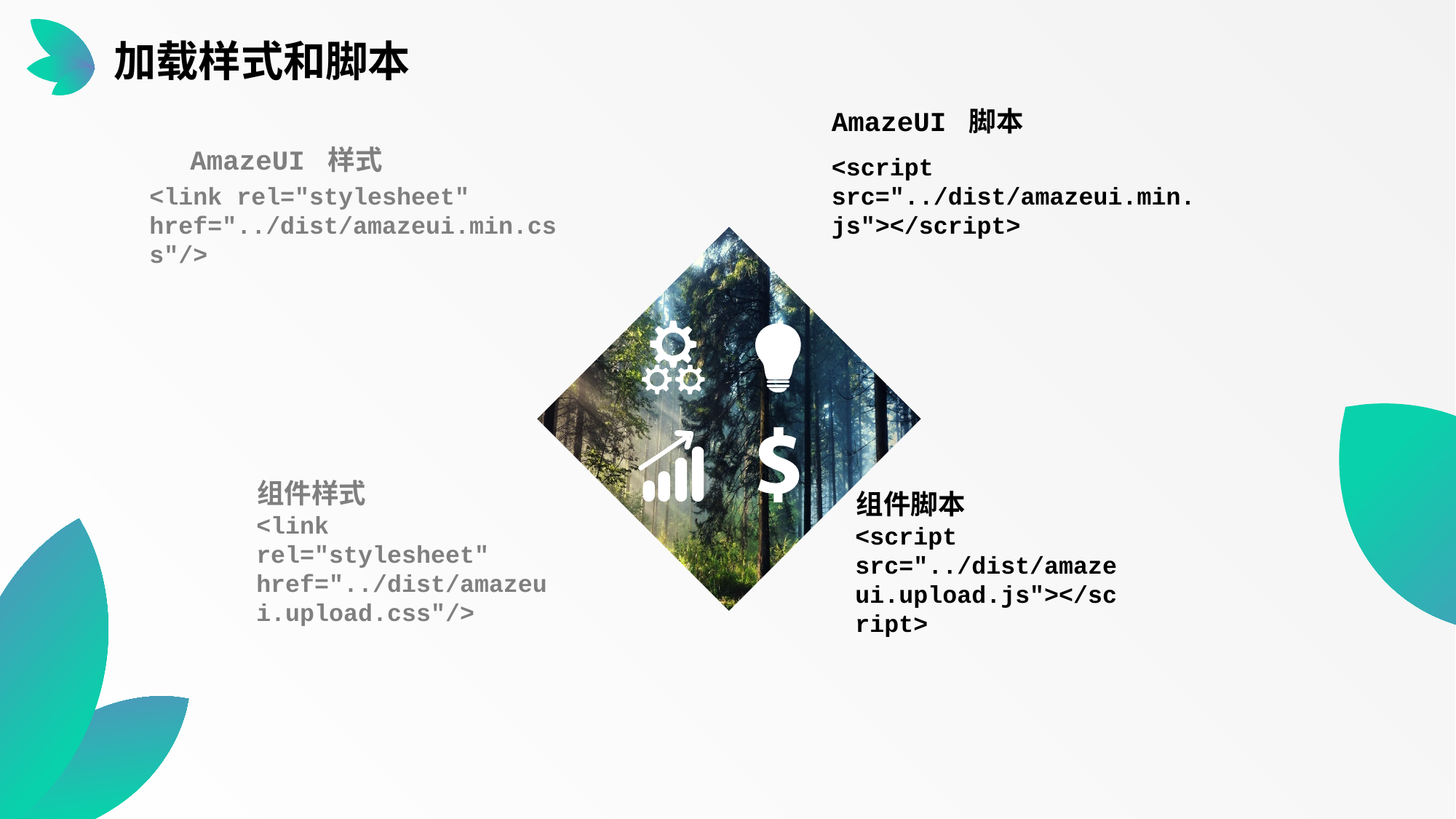

加载样式和脚本
AmazeUI 脚本
AmazeUI 样式
<script src="../dist/amazeui.min.js"></script>
<link rel="stylesheet" href="../dist/amazeui.min.css"/>

组件样式
组件脚本
<link rel="stylesheet" href="../dist/amazeui.upload.css"/>
<script src="../dist/amazeui.upload.js"></script>